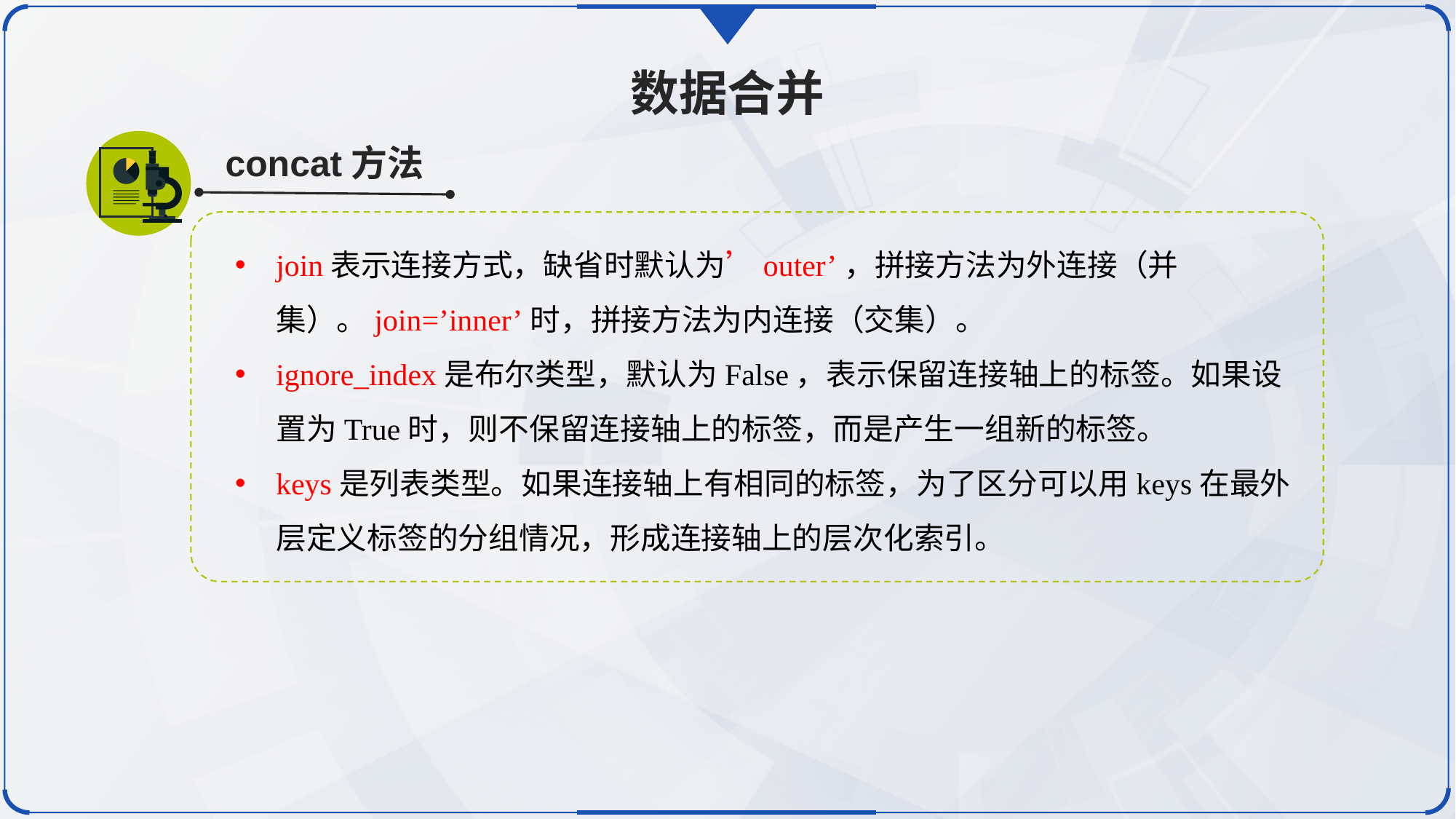

数据合并

concat方法

join表示连接方式，缺省时默认为’outer’，拼接方法为外连接（并集）。join=’inner’时，拼接方法为内连接（交集）。
ignore_index是布尔类型，默认为False，表示保留连接轴上的标签。如果设置为True时，则不保留连接轴上的标签，而是产生一组新的标签。
keys是列表类型。如果连接轴上有相同的标签，为了区分可以用keys在最外层定义标签的分组情况，形成连接轴上的层次化索引。